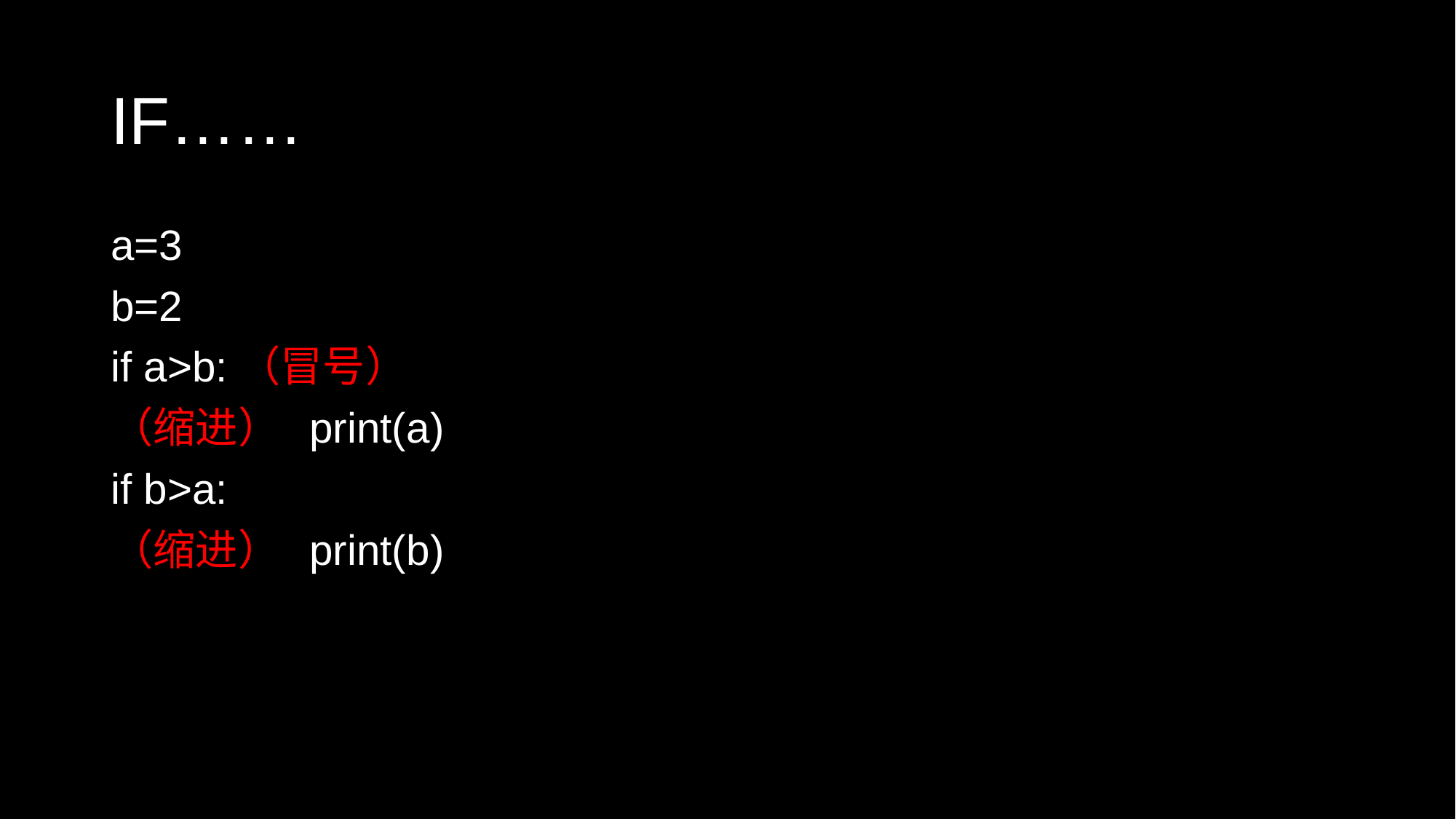

# IF……
a=3
b=2
if a>b:（冒号）
（缩进）  print(a)
if b>a:
（缩进）  print(b)